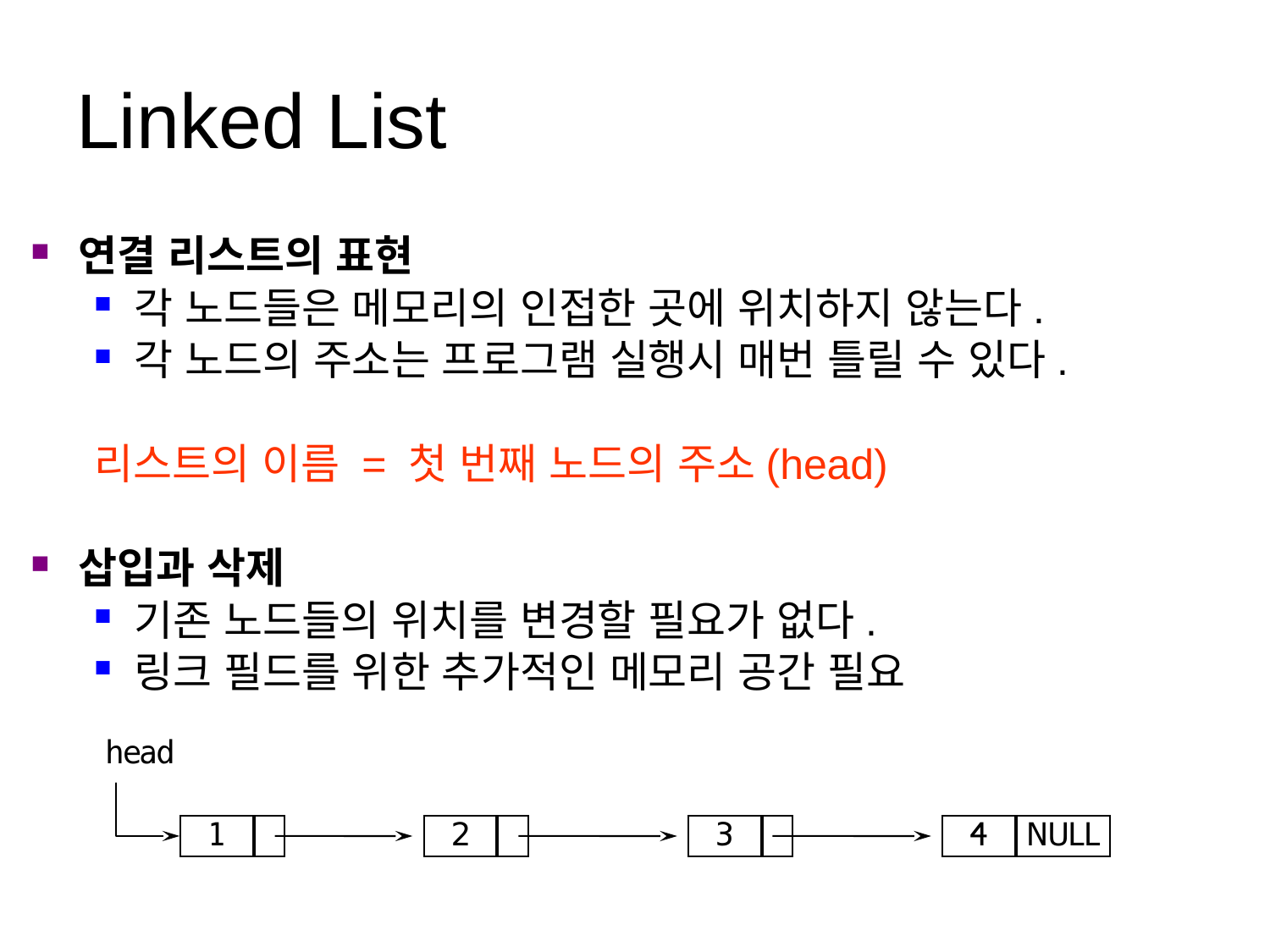

# Linked List
연결 리스트의 표현
각 노드들은 메모리의 인접한 곳에 위치하지 않는다.
각 노드의 주소는 프로그램 실행시 매번 틀릴 수 있다.

리스트의 이름 = 첫 번째 노드의 주소(head)

삽입과 삭제
기존 노드들의 위치를 변경할 필요가 없다.
링크 필드를 위한 추가적인 메모리 공간 필요
head

1

2

3

4
NULL